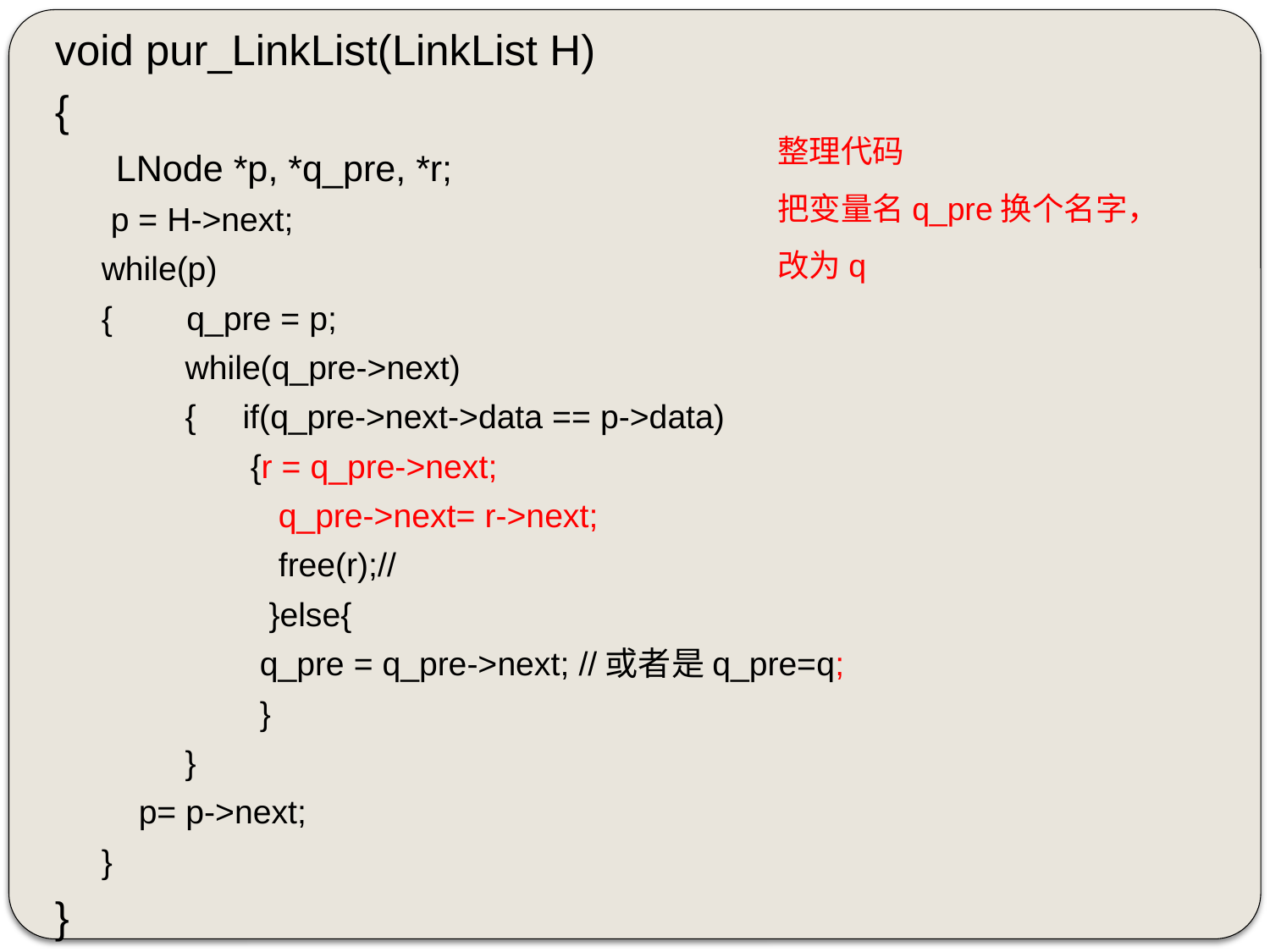

void pur_LinkList(LinkList H)
{
      LNode *p, *q_pre, *r;
      p = H->next;
     while(p)
     {        q_pre = p;
              while(q_pre->next)
              {     if(q_pre->next->data == p->data)
                     {r = q_pre->next;
                        q_pre->next= r->next;
                        free(r);//
                       }else{
                      q_pre = q_pre->next; //或者是q_pre=q;
                      }
              }
         p= p->next;
     }
}
整理代码
把变量名q_pre换个名字，改为q